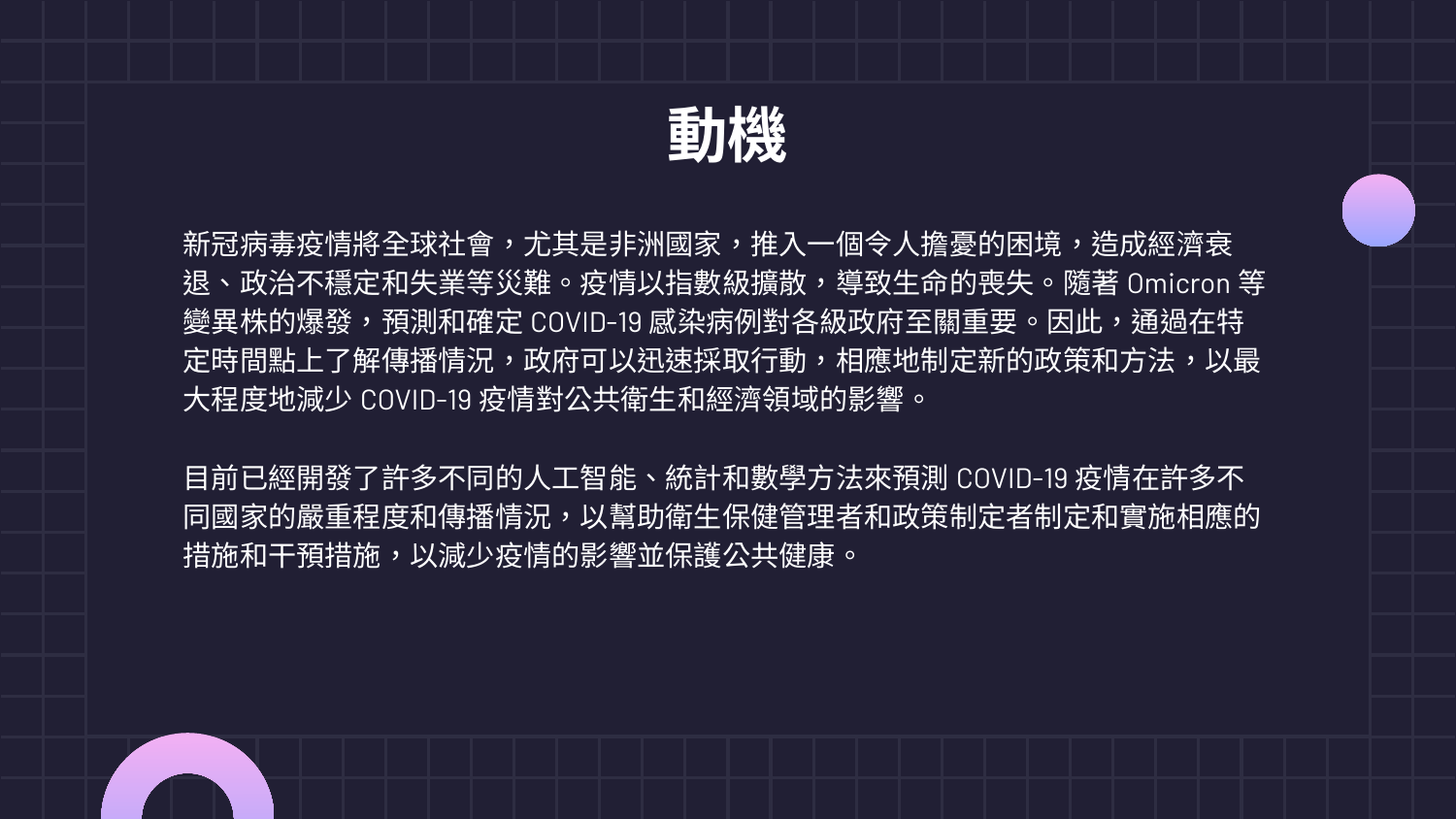

# 動機

新冠病毒疫情將全球社會，尤其是非洲國家，推入一個令人擔憂的困境，造成經濟衰退、政治不穩定和失業等災難。疫情以指數級擴散，導致生命的喪失。隨著Omicron等變異株的爆發，預測和確定COVID-19感染病例對各級政府至關重要。因此，通過在特定時間點上了解傳播情況，政府可以迅速採取行動，相應地制定新的政策和方法，以最大程度地減少COVID-19疫情對公共衛生和經濟領域的影響。

目前已經開發了許多不同的人工智能、統計和數學方法來預測COVID-19疫情在許多不同國家的嚴重程度和傳播情況，以幫助衛生保健管理者和政策制定者制定和實施相應的措施和干預措施，以減少疫情的影響並保護公共健康。